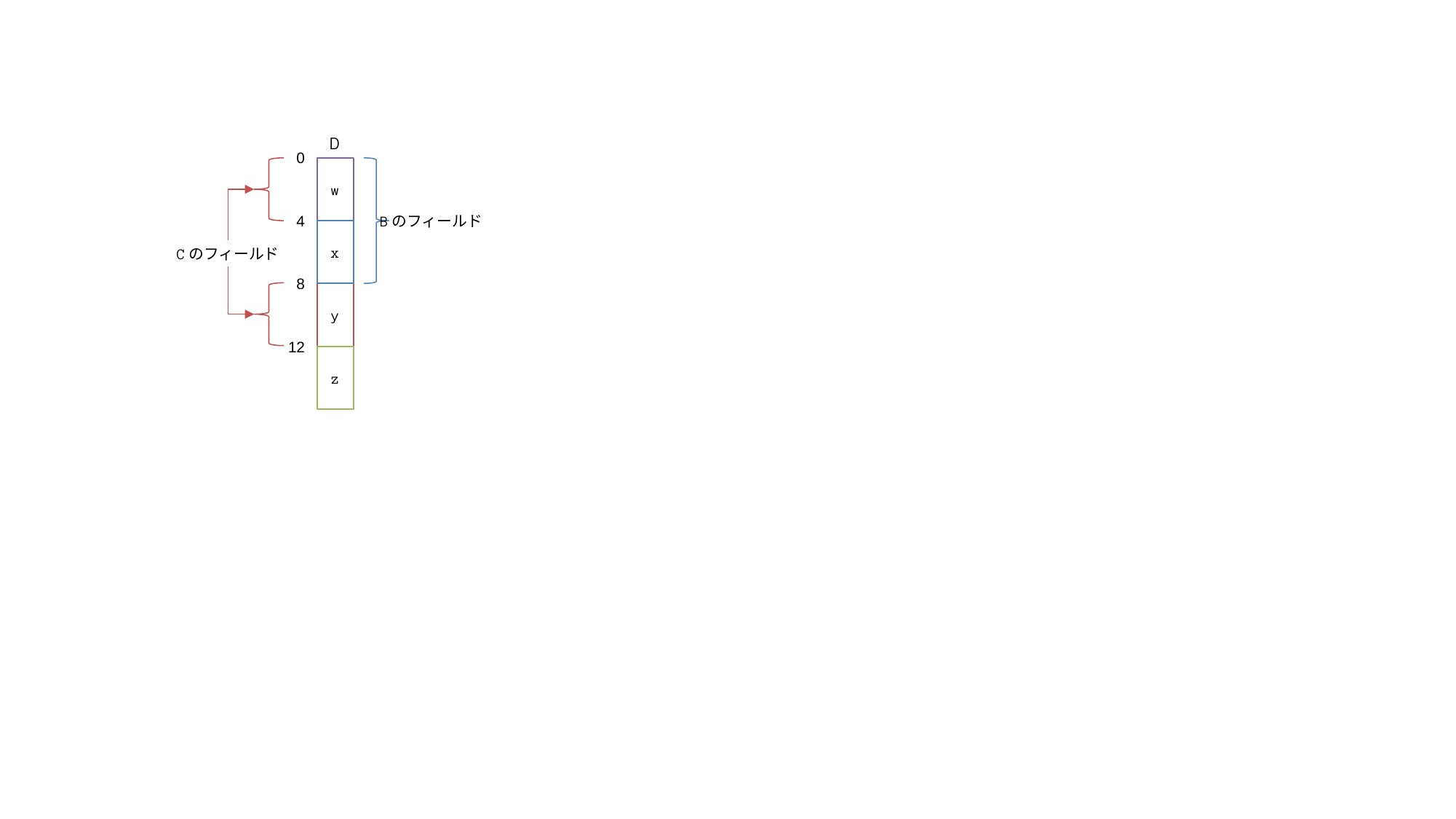

D
0

w
4
Bのフィールド
x
Cのフィールド
8

y
12
z